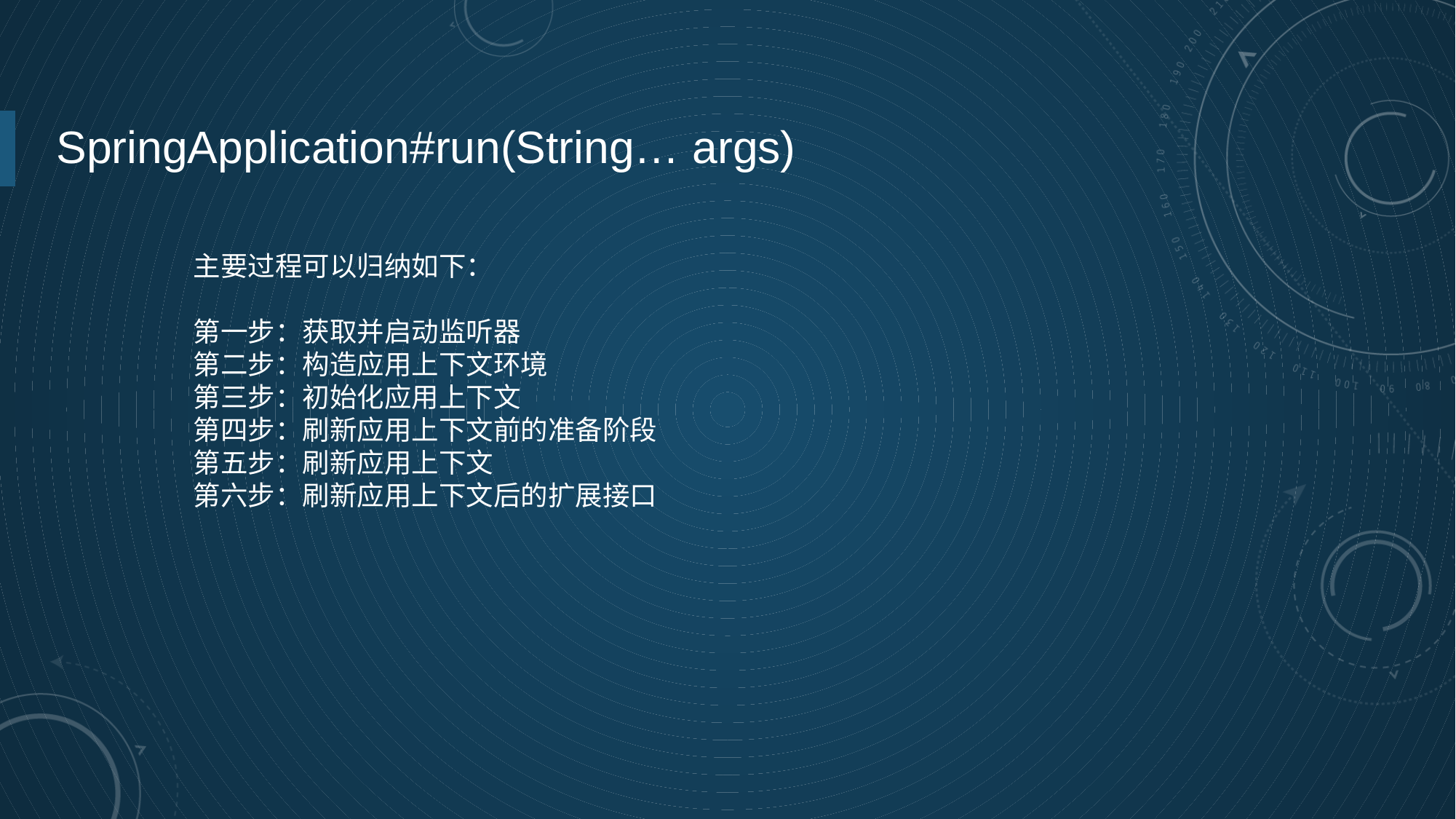

# SpringApplication#run(String… args)
主要过程可以归纳如下：

第一步：获取并启动监听器
第二步：构造应用上下文环境
第三步：初始化应用上下文
第四步：刷新应用上下文前的准备阶段
第五步：刷新应用上下文
第六步：刷新应用上下文后的扩展接口